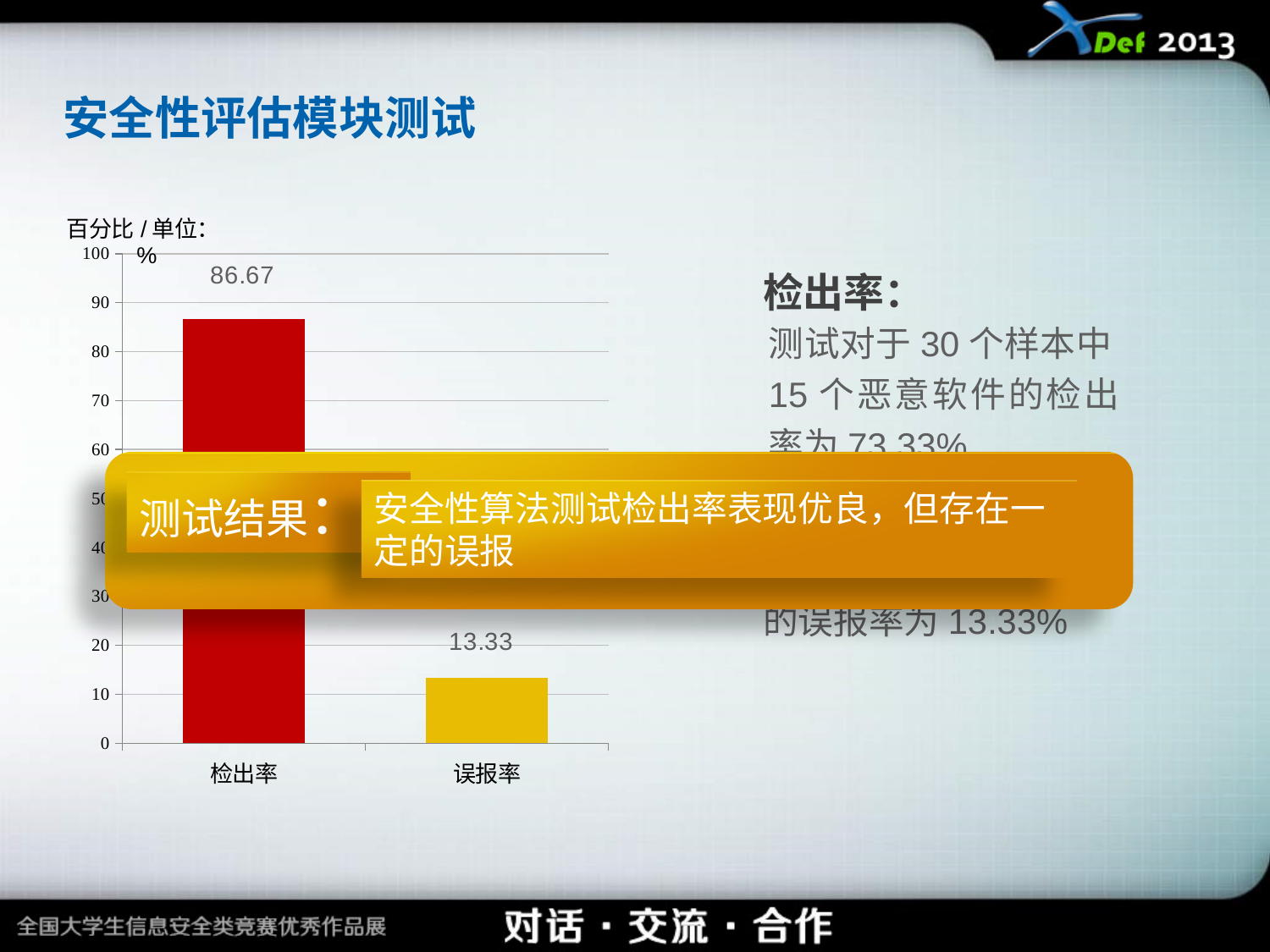

安全性评估模块测试

### Chart

| Category | 百分比 |
|---|---|
| 检出率 | 86.67 |
| 误报率 | 13.33 |
检出率：
测试对于30个样本中15个恶意软件的检出率为73.33%

测试结果：
安全性算法测试检出率表现优良，但存在一定的误报
误报率：
分类模型对正常软件的误报率为13.33%